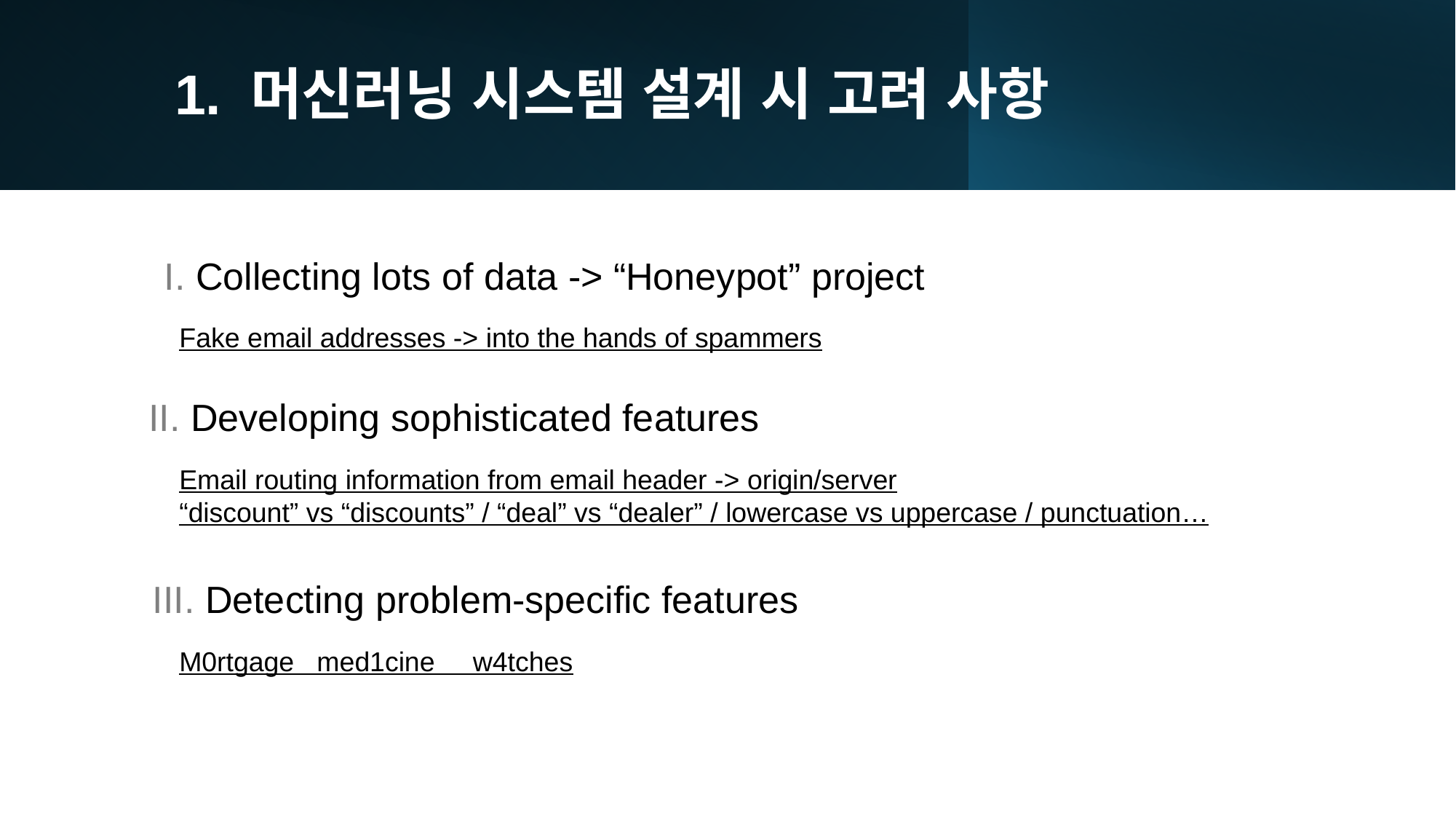

# 1. 머신러닝 시스템 설계 시 고려 사항
I. Collecting lots of data -> “Honeypot” project
Fake email addresses -> into the hands of spammers
II. Developing sophisticated features
Email routing information from email header -> origin/server
“discount” vs “discounts” / “deal” vs “dealer” / lowercase vs uppercase / punctuation…
III. Detecting problem-specific features
M0rtgage   med1cine     w4tches